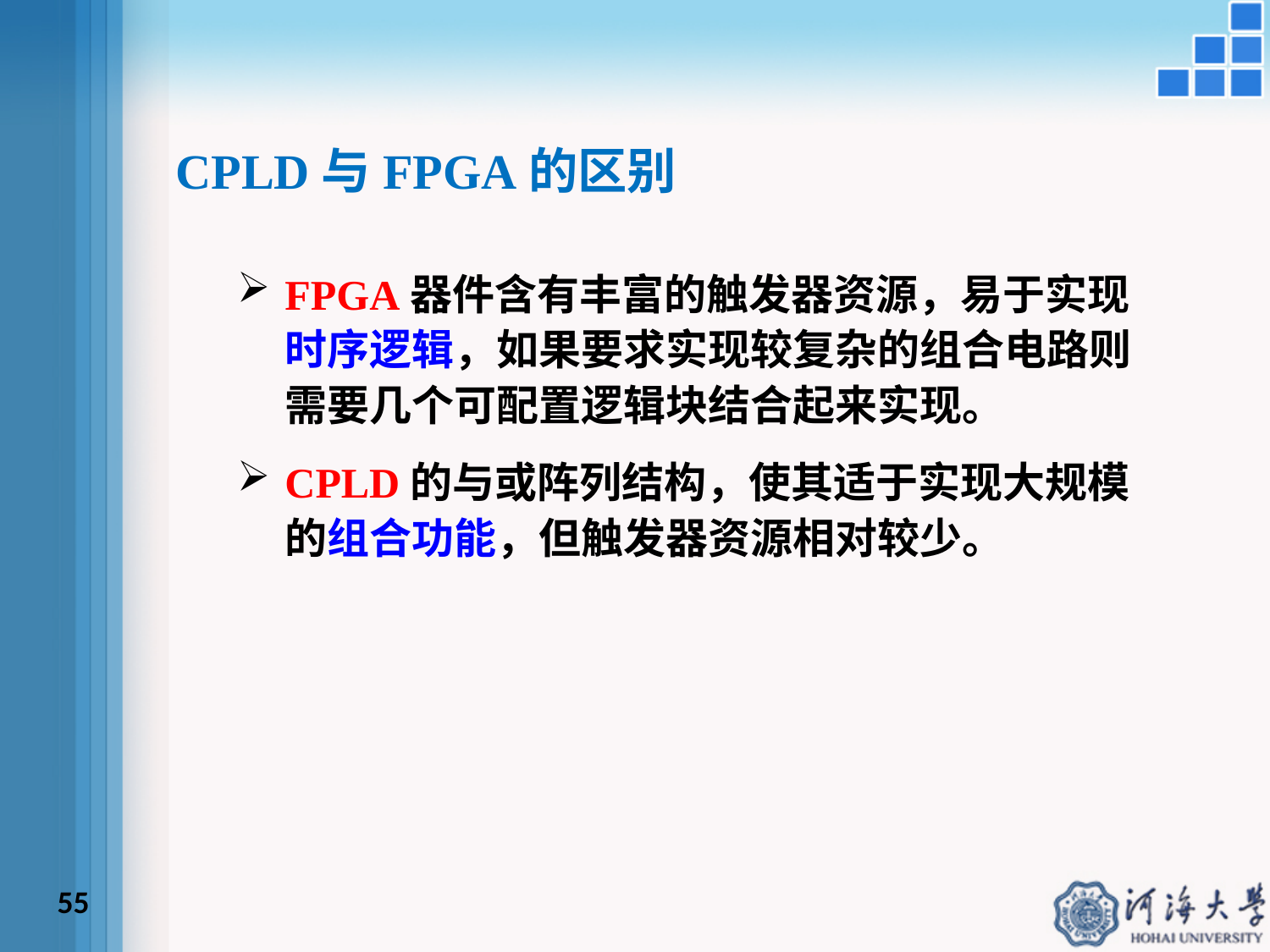

CPLD与FPGA的区别
FPGA器件含有丰富的触发器资源，易于实现时序逻辑，如果要求实现较复杂的组合电路则需要几个可配置逻辑块结合起来实现。
CPLD的与或阵列结构，使其适于实现大规模的组合功能，但触发器资源相对较少。
55